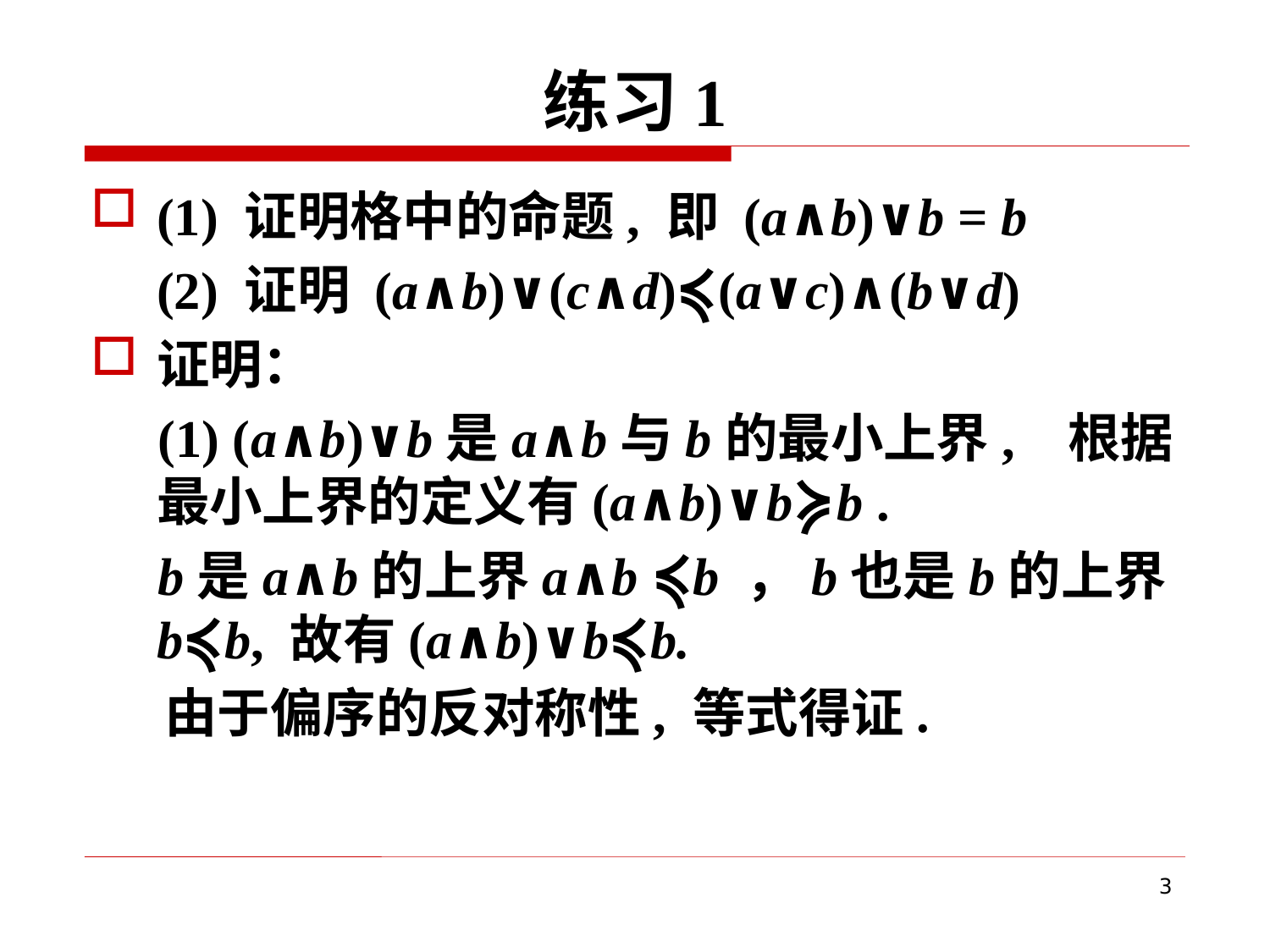

# 练习1
(1) 证明格中的命题, 即 (a∧b)∨b = b
(2) 证明 (a∧b)∨(c∧d)≼(a∨c)∧(b∨d)
证明：
     (1) (a∧b)∨b是a∧b与b的最小上界,   根据最小上界的定义有(a∧b)∨b≽b .
     b是a∧b的上界a∧b ≼b ，b也是b的上界b≼b, 故有(a∧b)∨b≼b.
     由于偏序的反对称性, 等式得证.
3